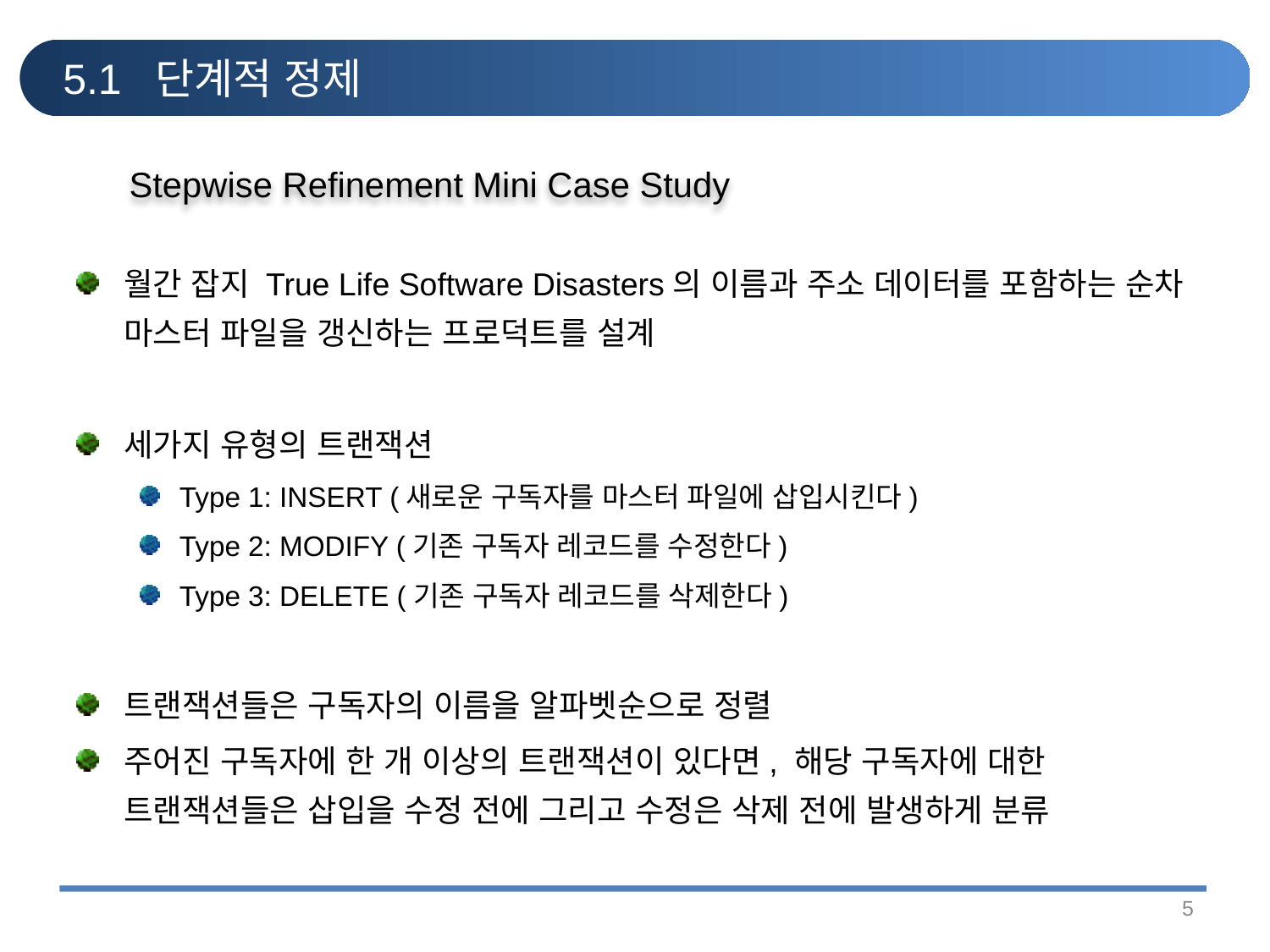

# 5.1  단계적 정제
Stepwise Refinement Mini Case Study
월간 잡지 True Life Software Disasters의 이름과 주소 데이터를 포함하는 순차 마스터 파일을 갱신하는 프로덕트를 설계

세가지 유형의 트랜잭션
Type 1: INSERT (새로운 구독자를 마스터 파일에 삽입시킨다)
Type 2: MODIFY (기존 구독자 레코드를 수정한다)
Type 3: DELETE (기존 구독자 레코드를 삭제한다)

트랜잭션들은 구독자의 이름을 알파벳순으로 정렬
주어진 구독자에 한 개 이상의 트랜잭션이 있다면, 해당 구독자에 대한 트랜잭션들은 삽입을 수정 전에 그리고 수정은 삭제 전에 발생하게 분류
5